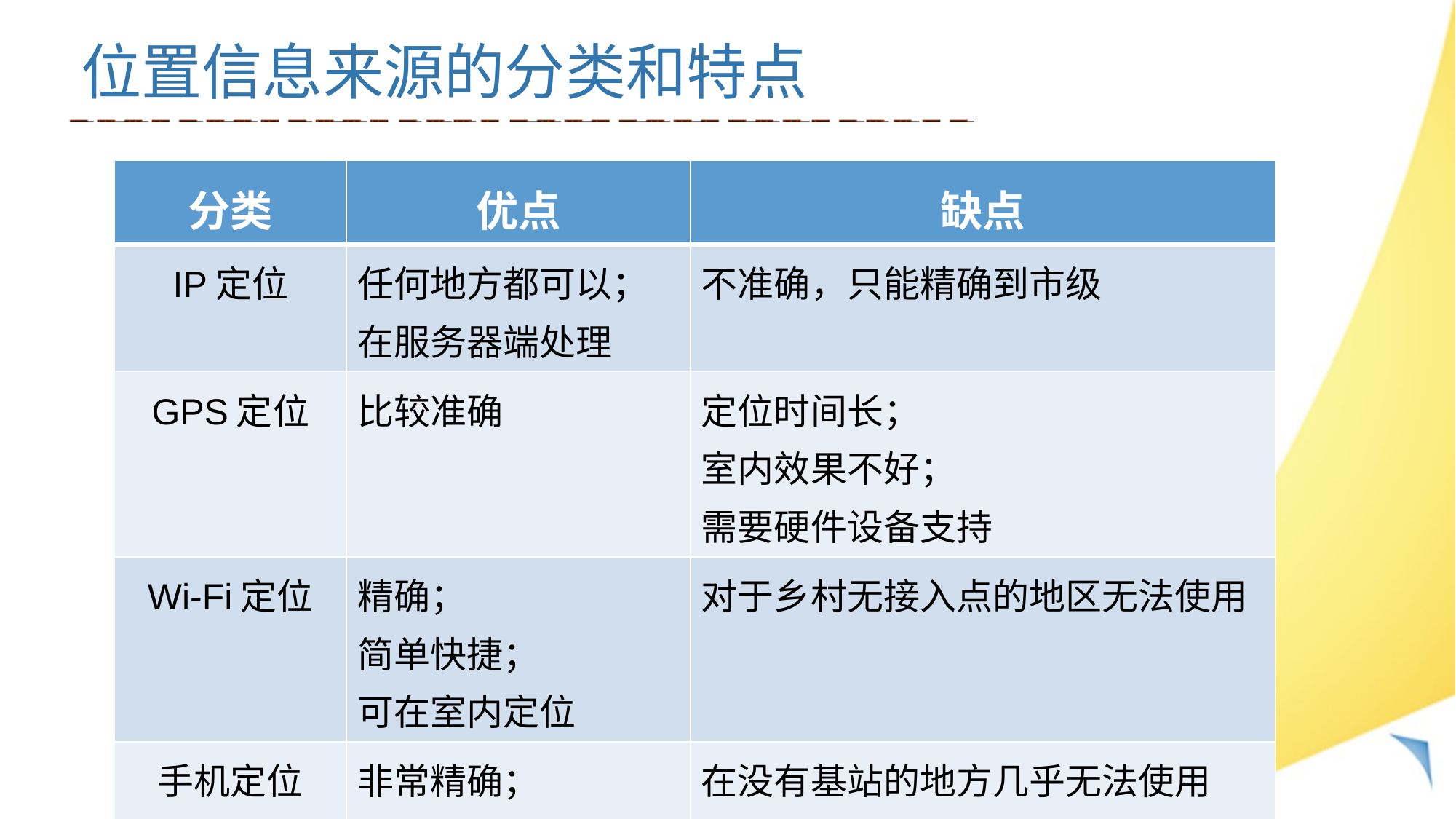

位置信息来源的分类和特点
| 分类 | 优点 | 缺点 |
| --- | --- | --- |
| IP定位 | 任何地方都可以； 在服务器端处理 | 不准确，只能精确到市级 |
| GPS定位 | 比较准确 | 定位时间长； 室内效果不好； 需要硬件设备支持 |
| Wi-Fi定位 | 精确； 简单快捷； 可在室内定位 | 对于乡村无接入点的地区无法使用 |
| 手机定位 | 非常精确； 可在室内使用； 简单快捷 | 在没有基站的地方几乎无法使用 |